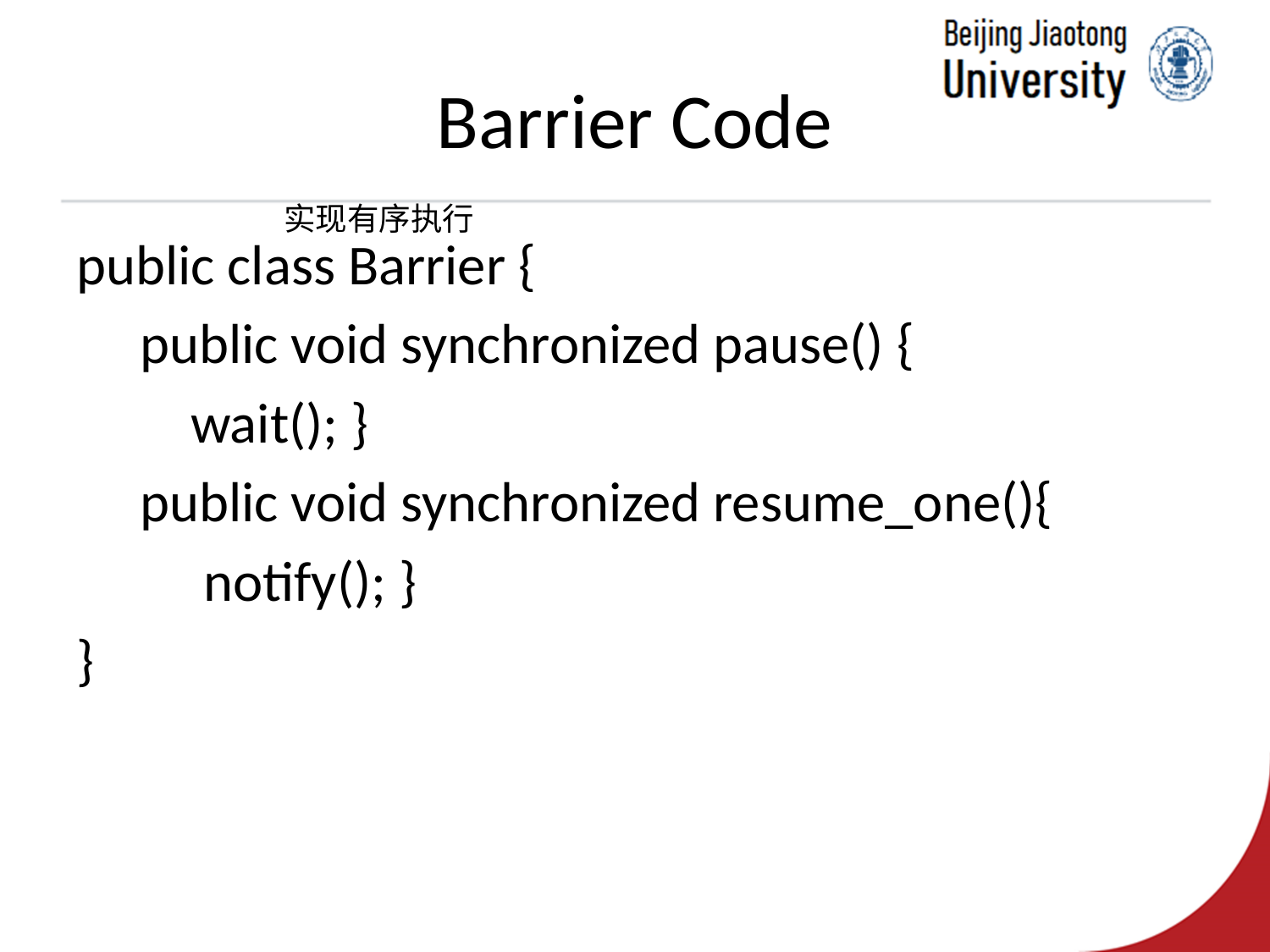

# Barrier Code
实现有序执行
public class Barrier {
     public void synchronized pause() {
         wait(); }
     public void synchronized resume_one(){
          notify(); }
}